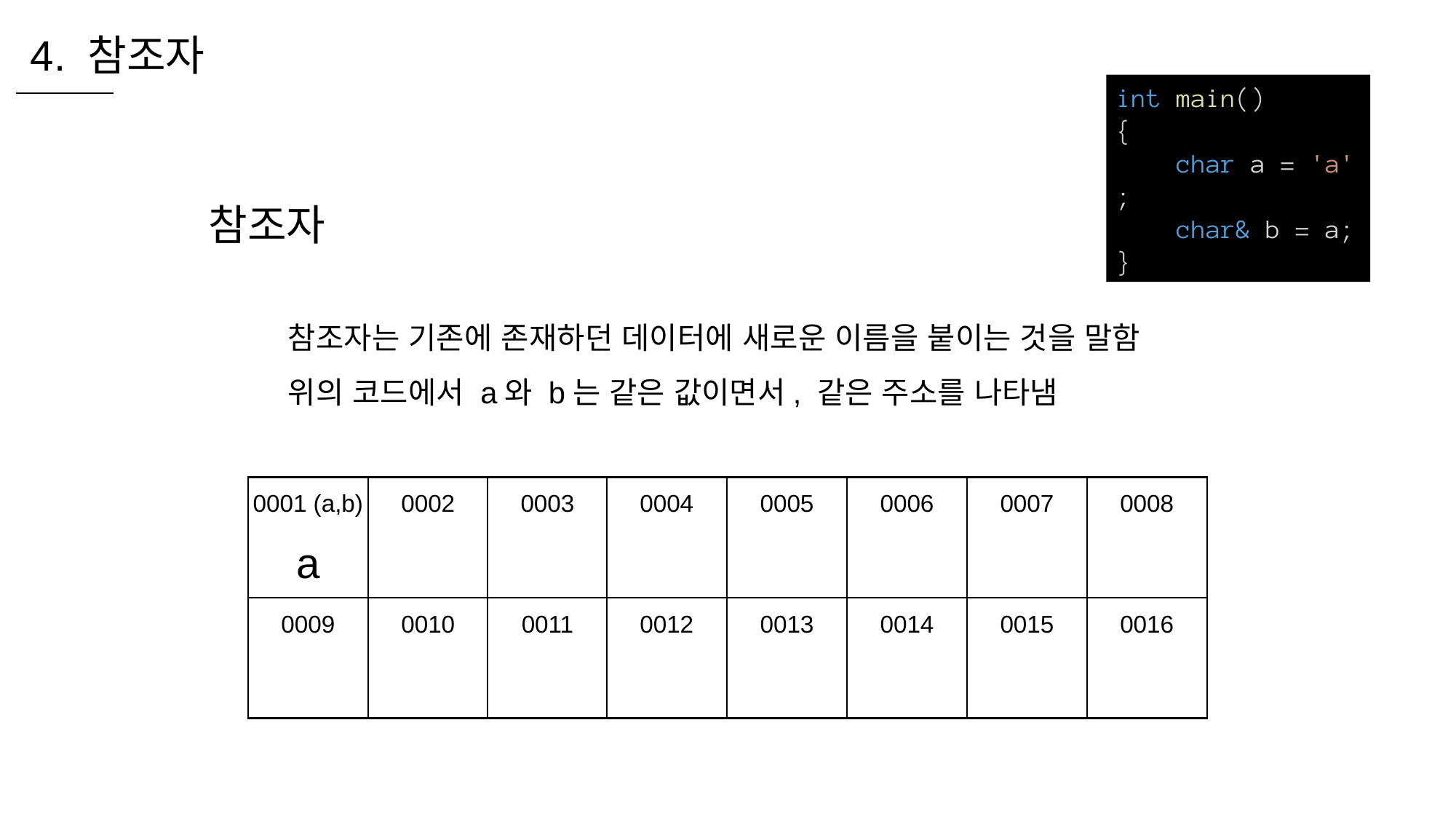

4. 참조자
int main()
{
    char a = 'a';
    char& b = a;
}
참조자
참조자는 기존에 존재하던 데이터에 새로운 이름을 붙이는 것을 말함
위의 코드에서 a와 b는 같은 값이면서, 같은 주소를 나타냄
0001 (a,b)

a
0002

a
0003

a
0004

a
0005

a
0006

a
0007

a
0008

a
0009

5
0010

?
0011

a
0012

a
0013

a
0014

a
0015

a
0016

a